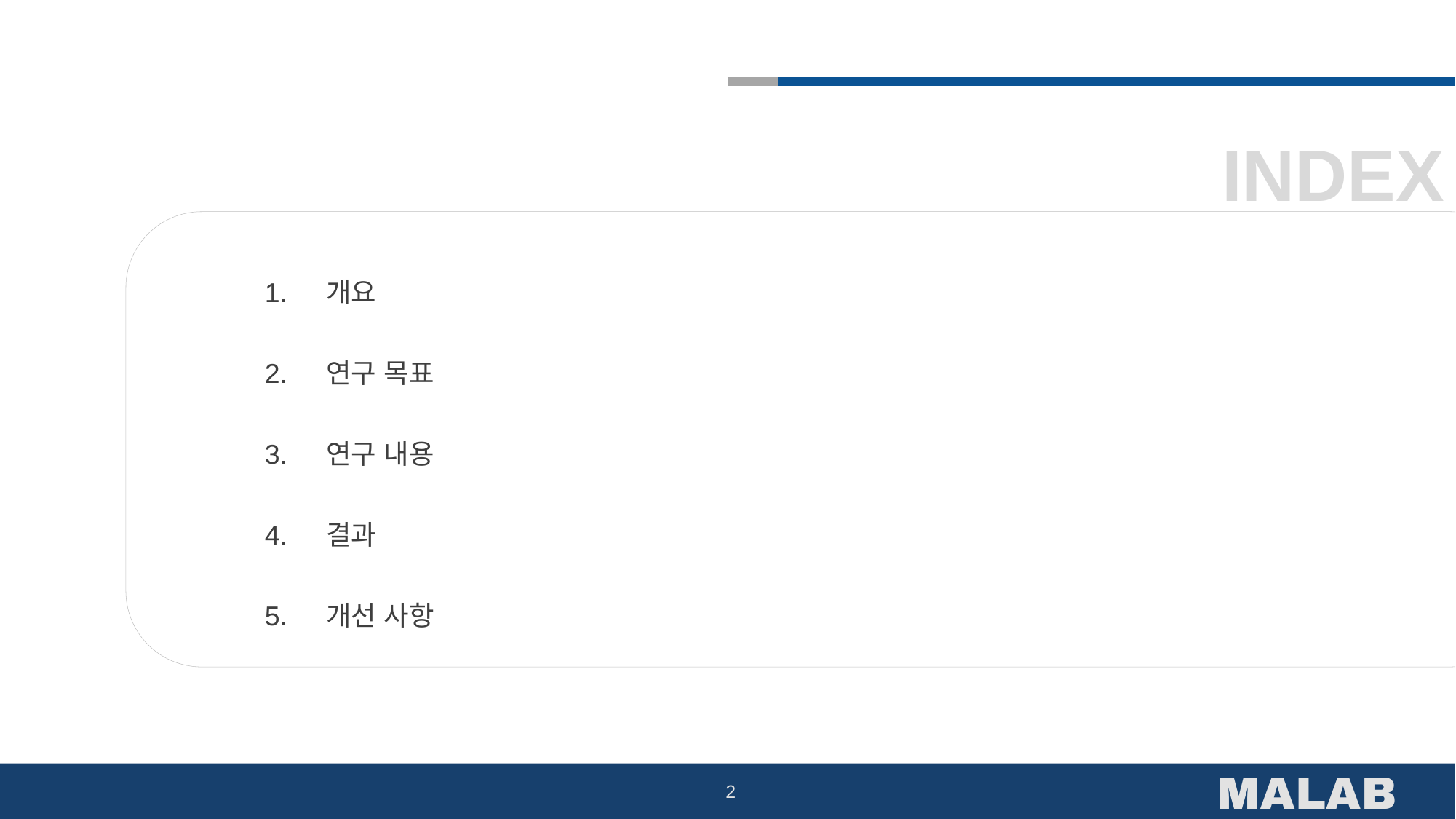

개요
연구 목표
연구 내용
결과
개선 사항
2
MALAB